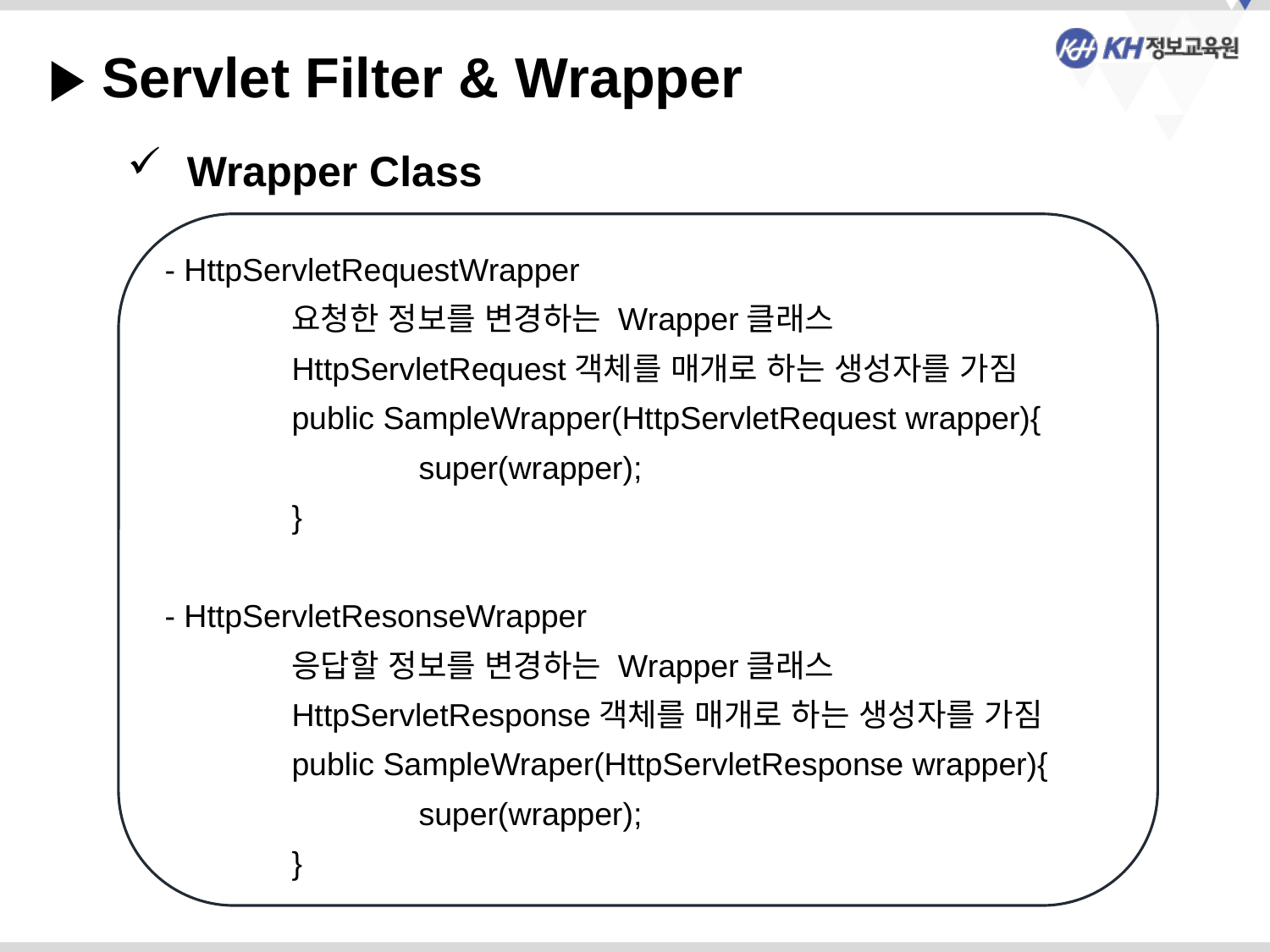

▶ Servlet Filter & Wrapper
 Wrapper Class
- HttpServletRequestWrapper
	요청한 정보를 변경하는 Wrapper클래스
	HttpServletRequest객체를 매개로 하는 생성자를 가짐
	public SampleWrapper(HttpServletRequest wrapper){
		super(wrapper);
	}

- HttpServletResonseWrapper
	응답할 정보를 변경하는 Wrapper클래스
	HttpServletResponse객체를 매개로 하는 생성자를 가짐
	public SampleWraper(HttpServletResponse wrapper){
		super(wrapper);
	}